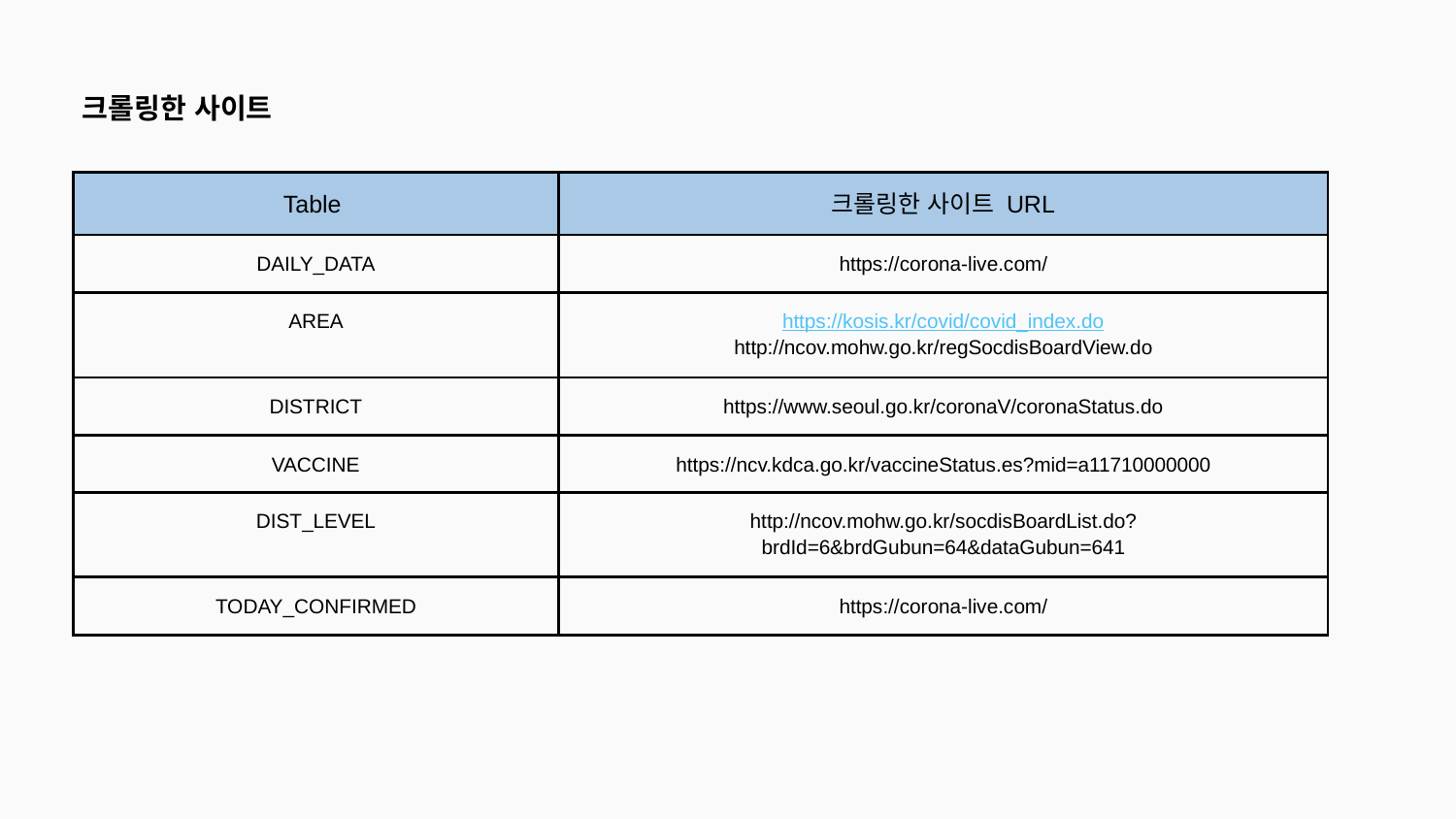

크롤링한 사이트
| Table | 크롤링한 사이트 URL |
| --- | --- |
| DAILY\_DATA | https://corona-live.com/ |
| AREA | https://kosis.kr/covid/covid\_index.do http://ncov.mohw.go.kr/regSocdisBoardView.do |
| DISTRICT | https://www.seoul.go.kr/coronaV/coronaStatus.do |
| VACCINE | https://ncv.kdca.go.kr/vaccineStatus.es?mid=a11710000000 |
| DIST\_LEVEL | http://ncov.mohw.go.kr/socdisBoardList.do?brdId=6&brdGubun=64&dataGubun=641 |
| TODAY\_CONFIRMED | https://corona-live.com/ |